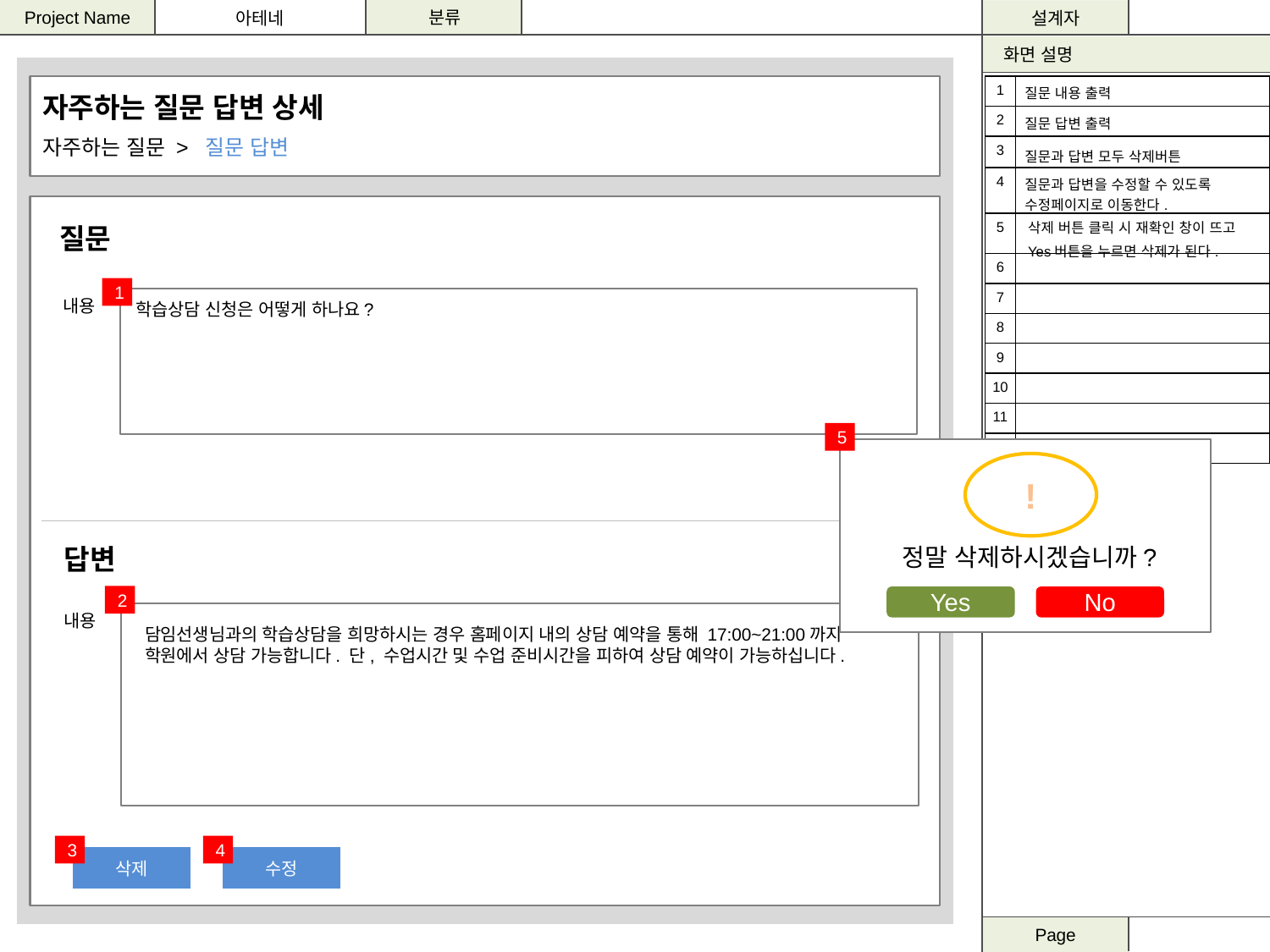

자주하는 질문 답변 상세
자주하는 질문 > 질문 답변
| 1 | 질문 내용 출력 |
| --- | --- |
| 2 | 질문 답변 출력 |
| 3 | 질문과 답변 모두 삭제버튼 |
| 4 | 질문과 답변을 수정할 수 있도록 수정페이지로 이동한다. |
| 5 | 삭제 버튼 클릭 시 재확인 창이 뜨고 Yes버튼을 누르면 삭제가 된다. |
| 6 |  |
| 7 |  |
| 8 |  |
| 9 |  |
| 10 |  |
| 11 |  |
| 12 |  |

질문
1
내용

학습상담 신청은 어떻게 하나요?
5

!
정말 삭제하시겠습니까?
No
Yes
답변
2
내용

담임선생님과의 학습상담을 희망하시는 경우 홈페이지 내의 상담 예약을 통해 17:00~21:00까지 학원에서 상담 가능합니다. 단, 수업시간 및 수업 준비시간을 피하여 상담 예약이 가능하십니다.
3
4
삭제
수정